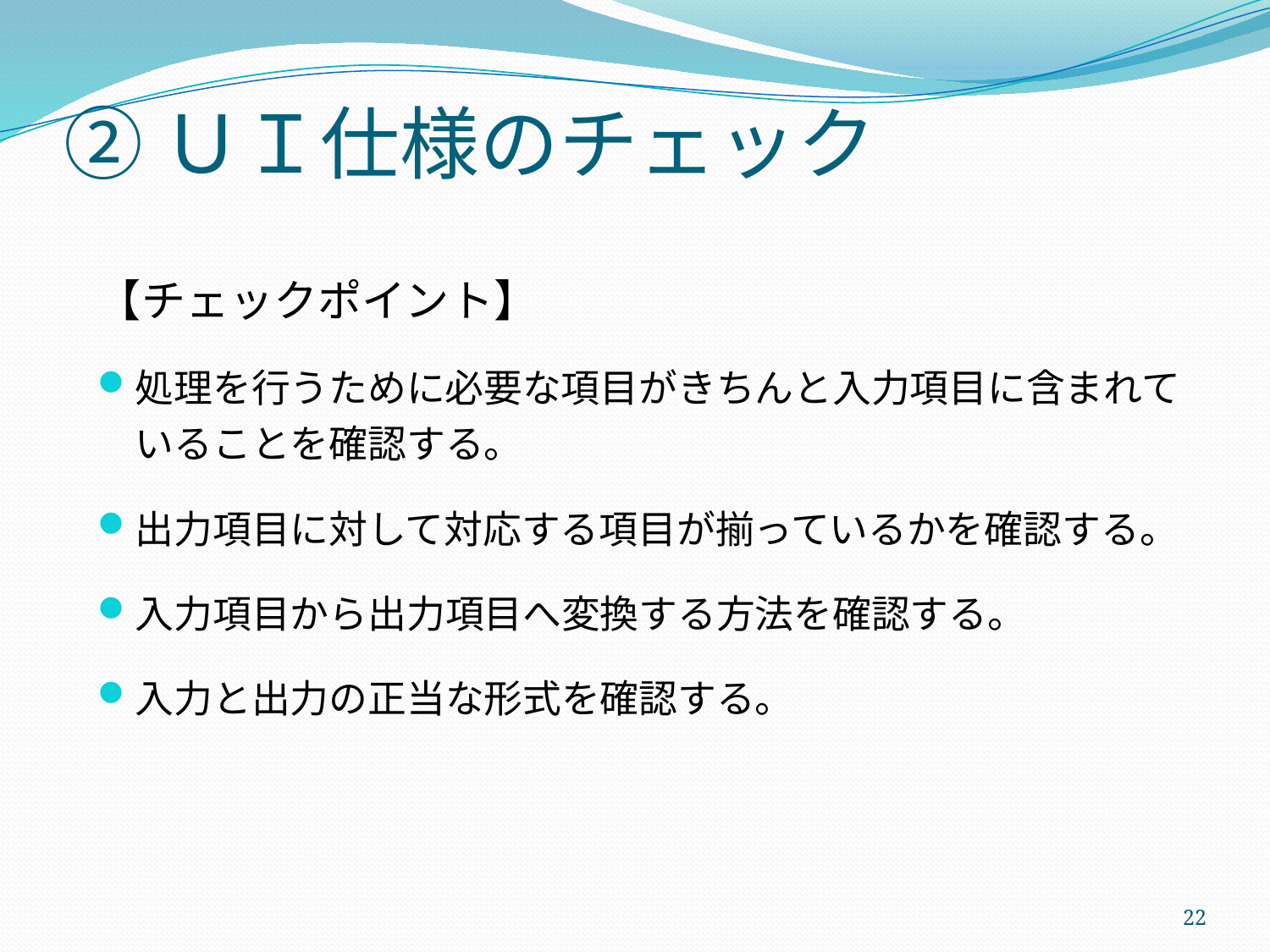

# ②ＵＩ仕様のチェック
【チェックポイント】
処理を行うために必要な項目がきちんと入力項目に含まれていることを確認する。
出力項目に対して対応する項目が揃っているかを確認する。
入力項目から出力項目へ変換する方法を確認する。
入力と出力の正当な形式を確認する。
22